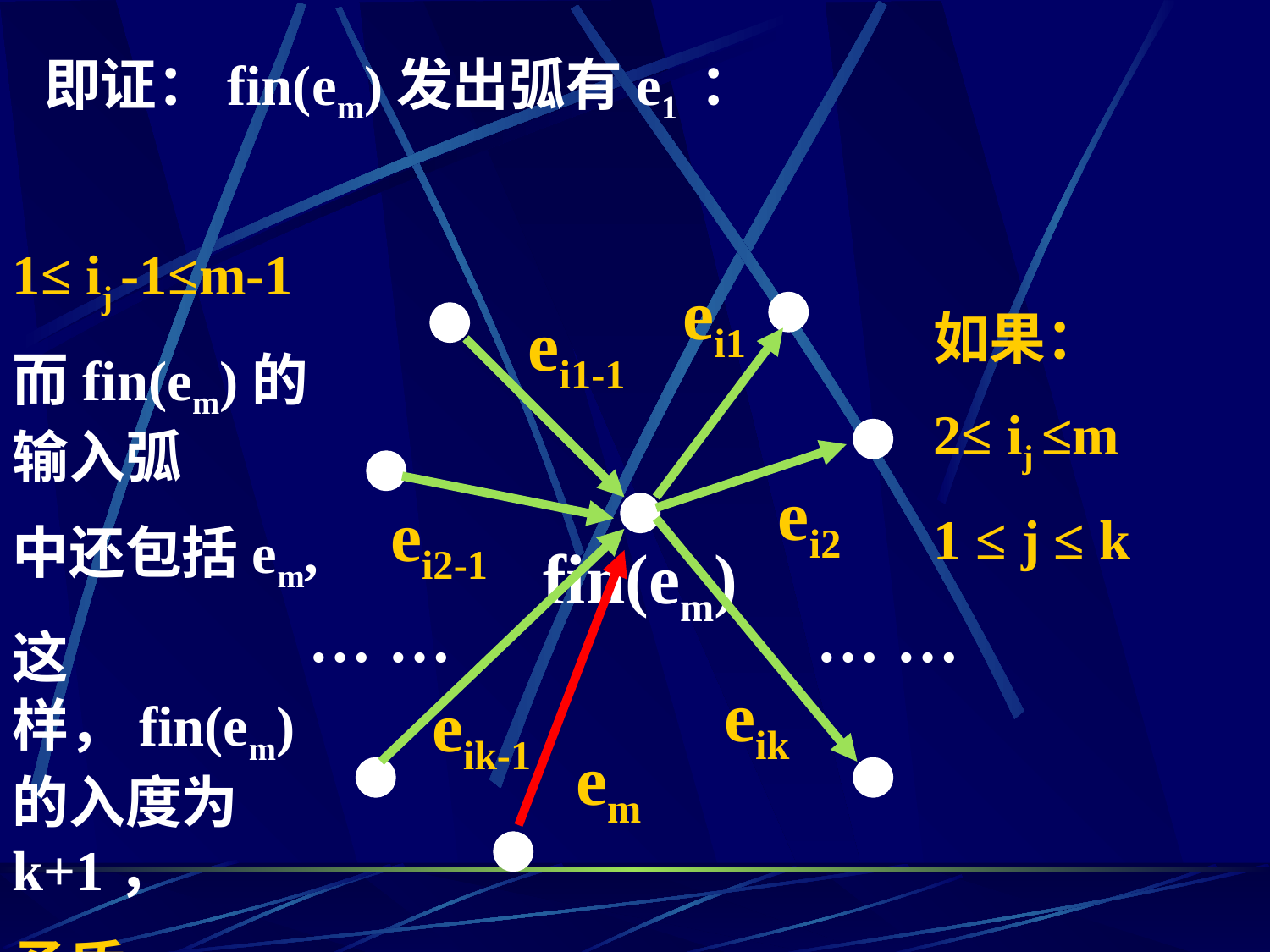

即证：fin(em)发出弧有e1 ：
1≤ ij -1≤m-1
而fin(em)的输入弧
中还包括em,
这样，fin(em)的入度为k+1，
矛盾
ei1

如果：
2≤ ij ≤m
1 ≤ j ≤ k

ei1-1

ei2
ei2-1

fin(em)

… …
… …
eik
eik-1
em